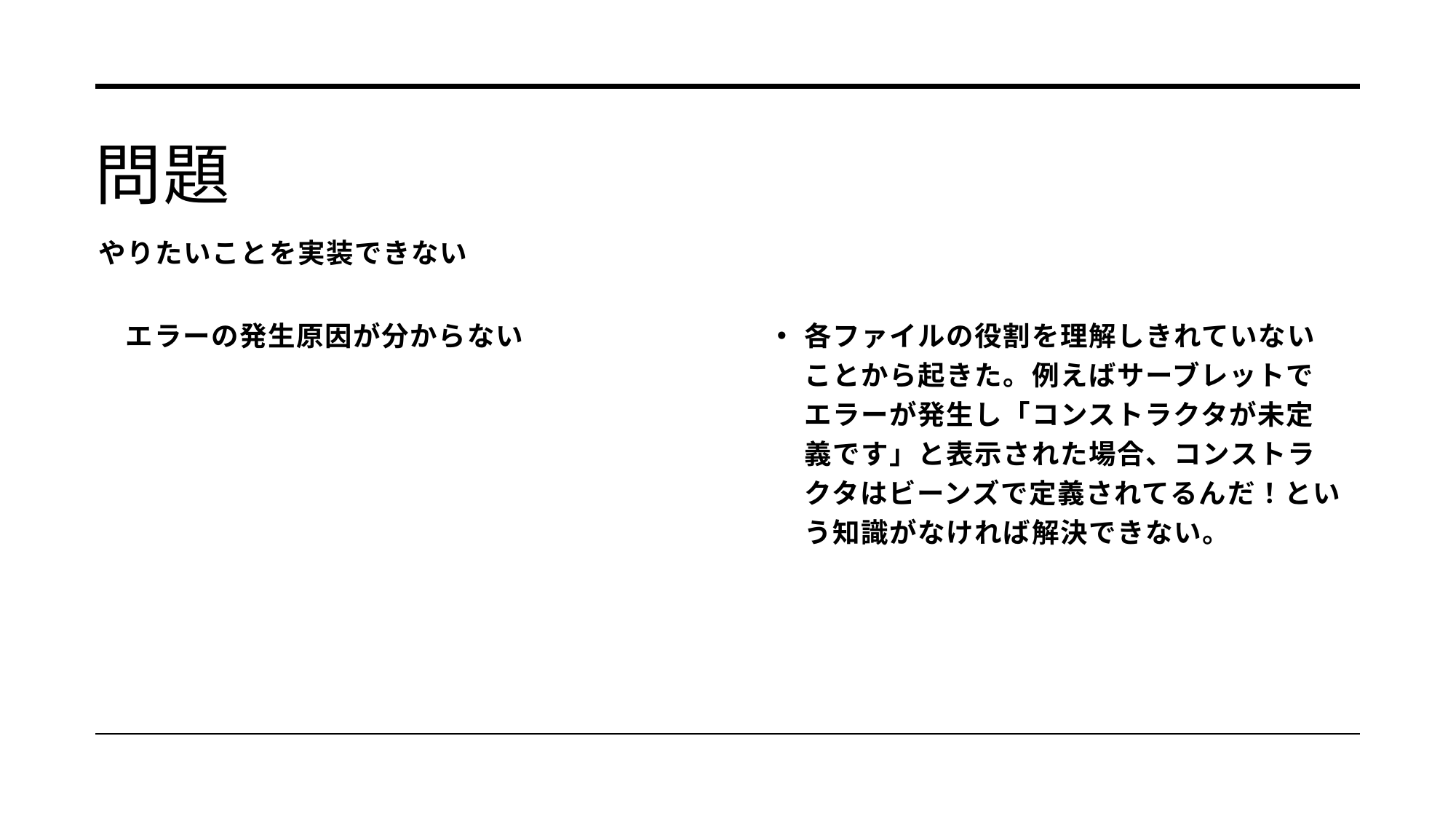

# 問題
やりたいことを実装できない

エラーの発生原因が分からない

各ファイルの役割を理解しきれていないことから起きた。例えばサーブレットでエラーが発生し「コンストラクタが未定義です」と表示された場合、コンストラクタはビーンズで定義されてるんだ！という知識がなければ解決できない。